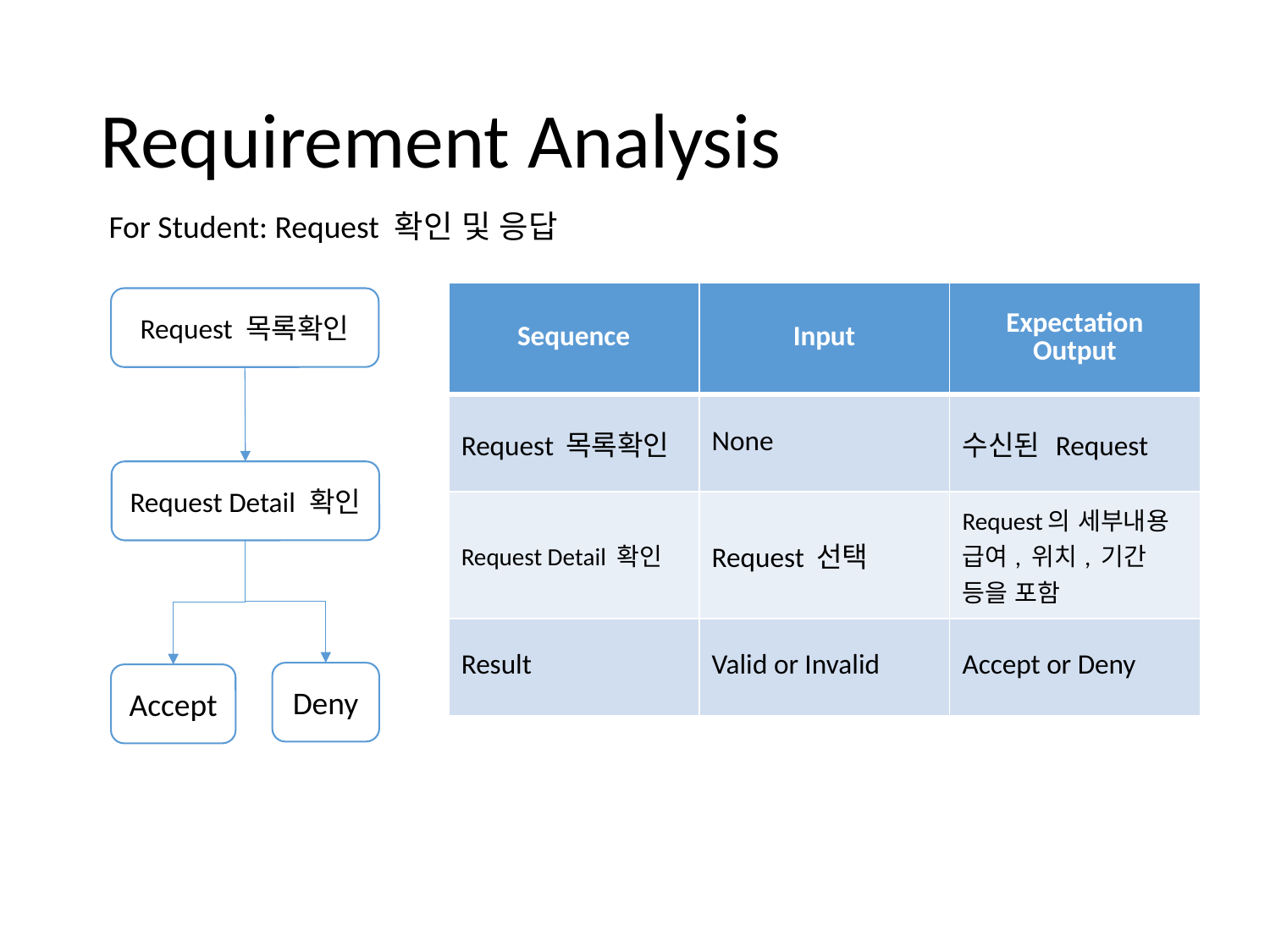

# Requirement Analysis
For Student: Request 확인 및 응답
| Sequence | Input | Expectation Output |
| --- | --- | --- |
| Request 목록확인 | None | 수신된 Request |
| Request Detail 확인 | Request 선택 | Request의 세부내용 급여, 위치, 기간 등을 포함 |
| Result | Valid or Invalid | Accept or Deny |
Request 목록확인
Request Detail 확인
Deny
Accept